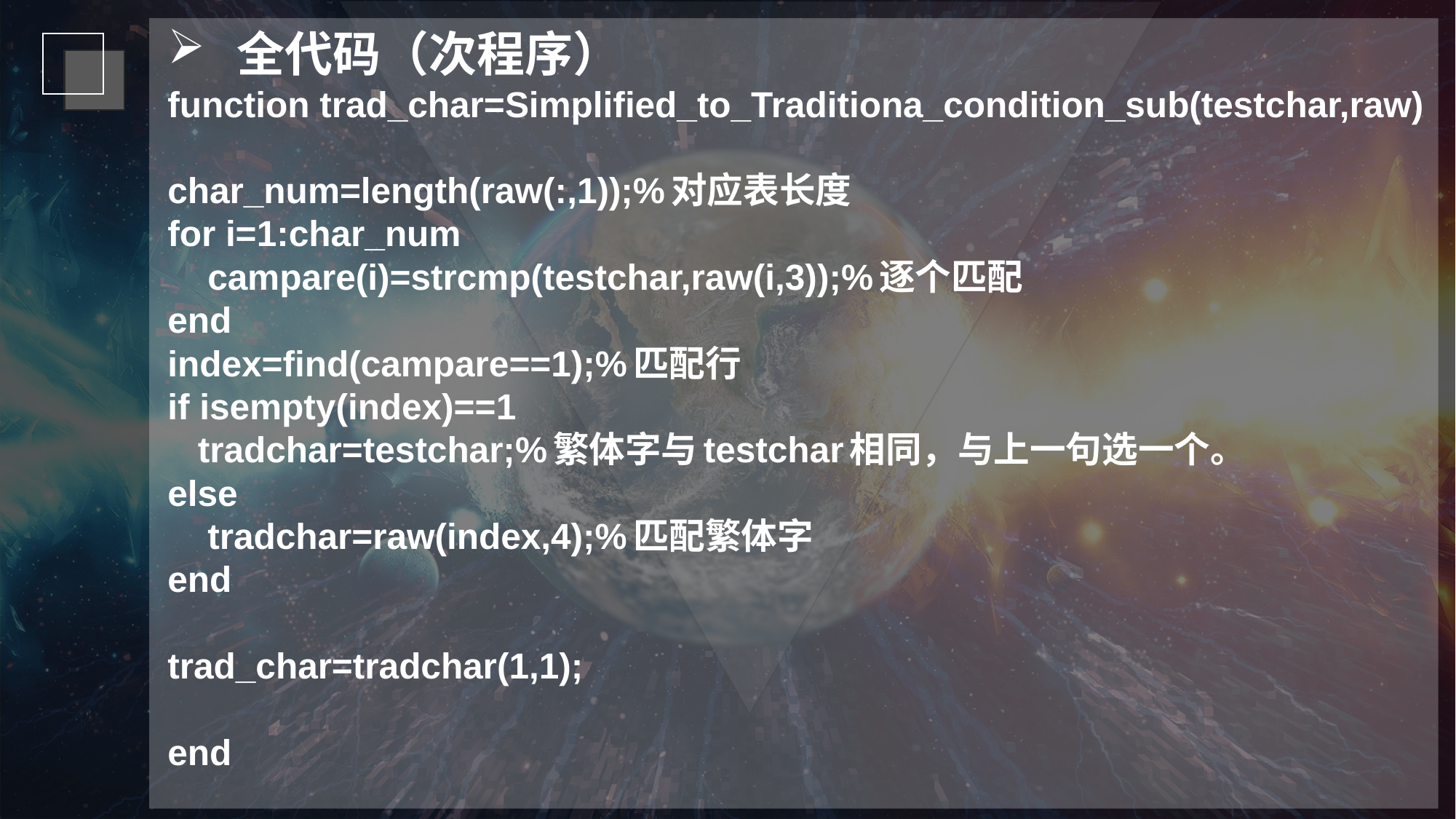

全代码（次程序）
function trad_char=Simplified_to_Traditiona_condition_sub(testchar,raw)

char_num=length(raw(:,1));%对应表长度
for i=1:char_num
    campare(i)=strcmp(testchar,raw(i,3));%逐个匹配
end
index=find(campare==1);%匹配行
if isempty(index)==1
   tradchar=testchar;%繁体字与testchar相同，与上一句选一个。
else
    tradchar=raw(index,4);%匹配繁体字
end

trad_char=tradchar(1,1);

end